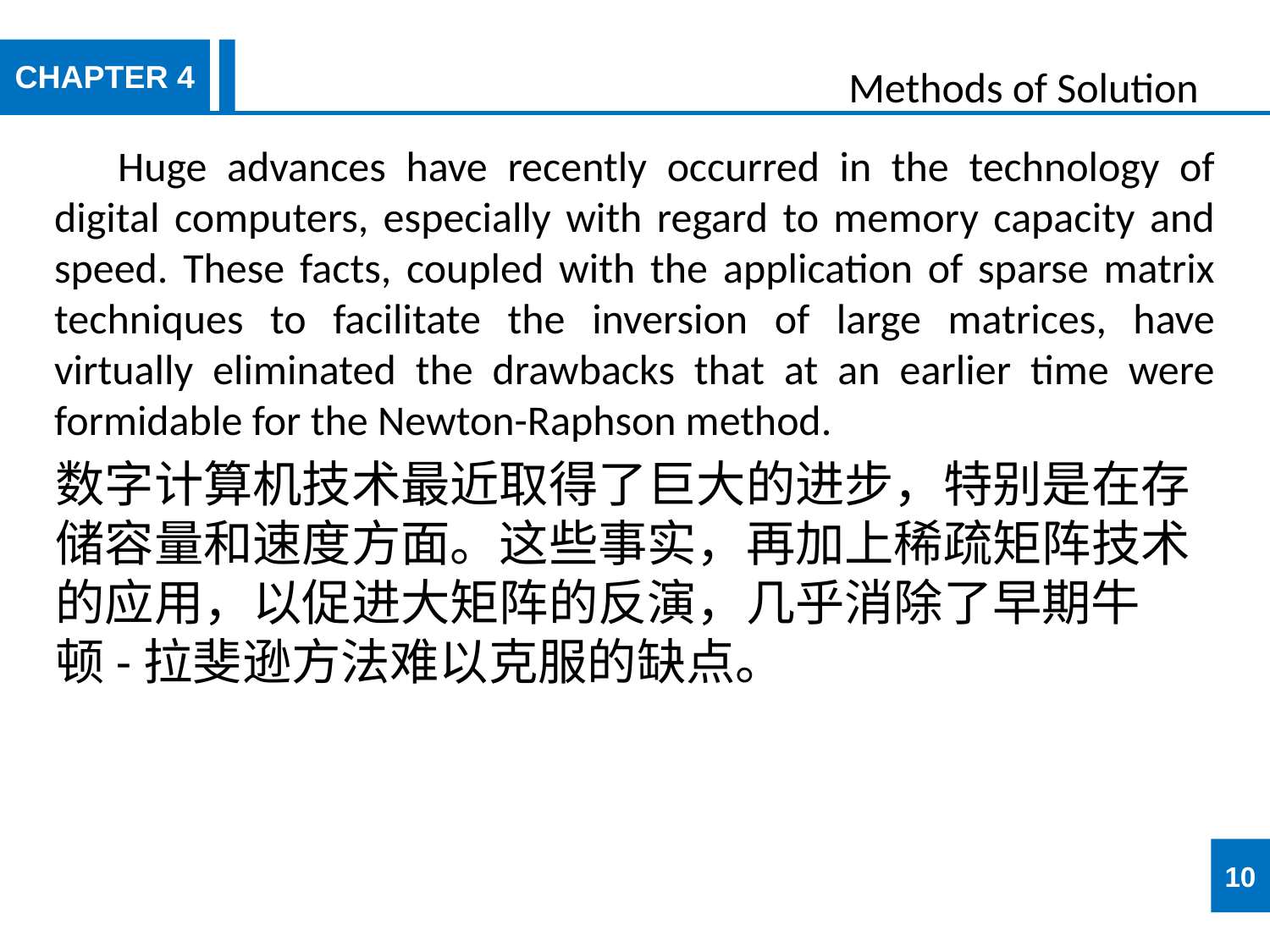

CHAPTER 4

Methods of Solution
Huge advances have recently occurred in the technology of digital computers, especially with regard to memory capacity and speed. These facts, coupled with the application of sparse matrix techniques to facilitate the inversion of large matrices, have virtually eliminated the drawbacks that at an earlier time were formidable for the Newton-Raphson method.
数字计算机技术最近取得了巨大的进步，特别是在存储容量和速度方面。这些事实，再加上稀疏矩阵技术的应用，以促进大矩阵的反演，几乎消除了早期牛顿-拉斐逊方法难以克服的缺点。
10